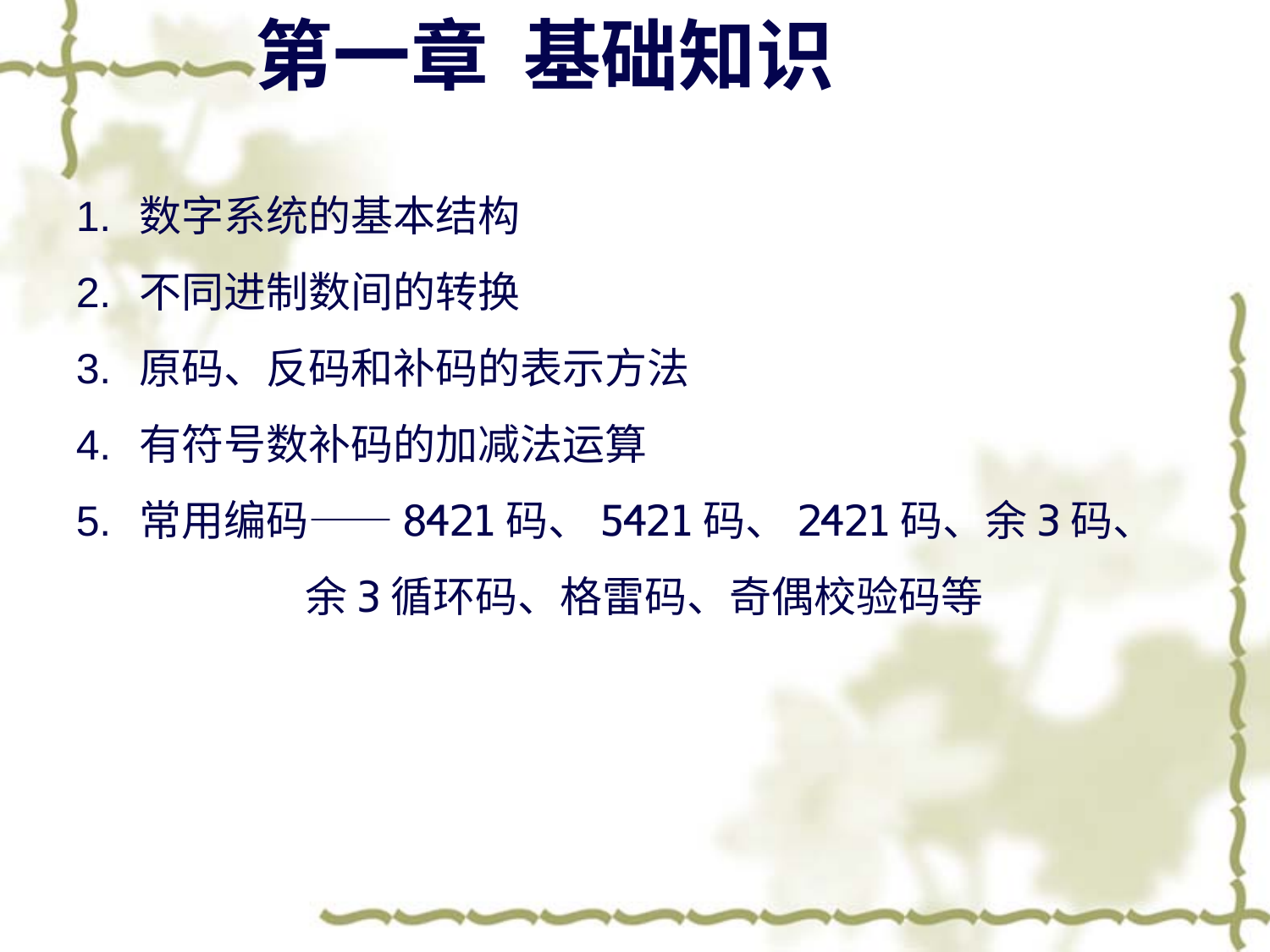

# 第一章  基础知识
数字系统的基本结构
不同进制数间的转换
原码、反码和补码的表示方法
有符号数补码的加减法运算
常用编码——8421码、5421码、2421码、余3码、
                       余3循环码、格雷码、奇偶校验码等